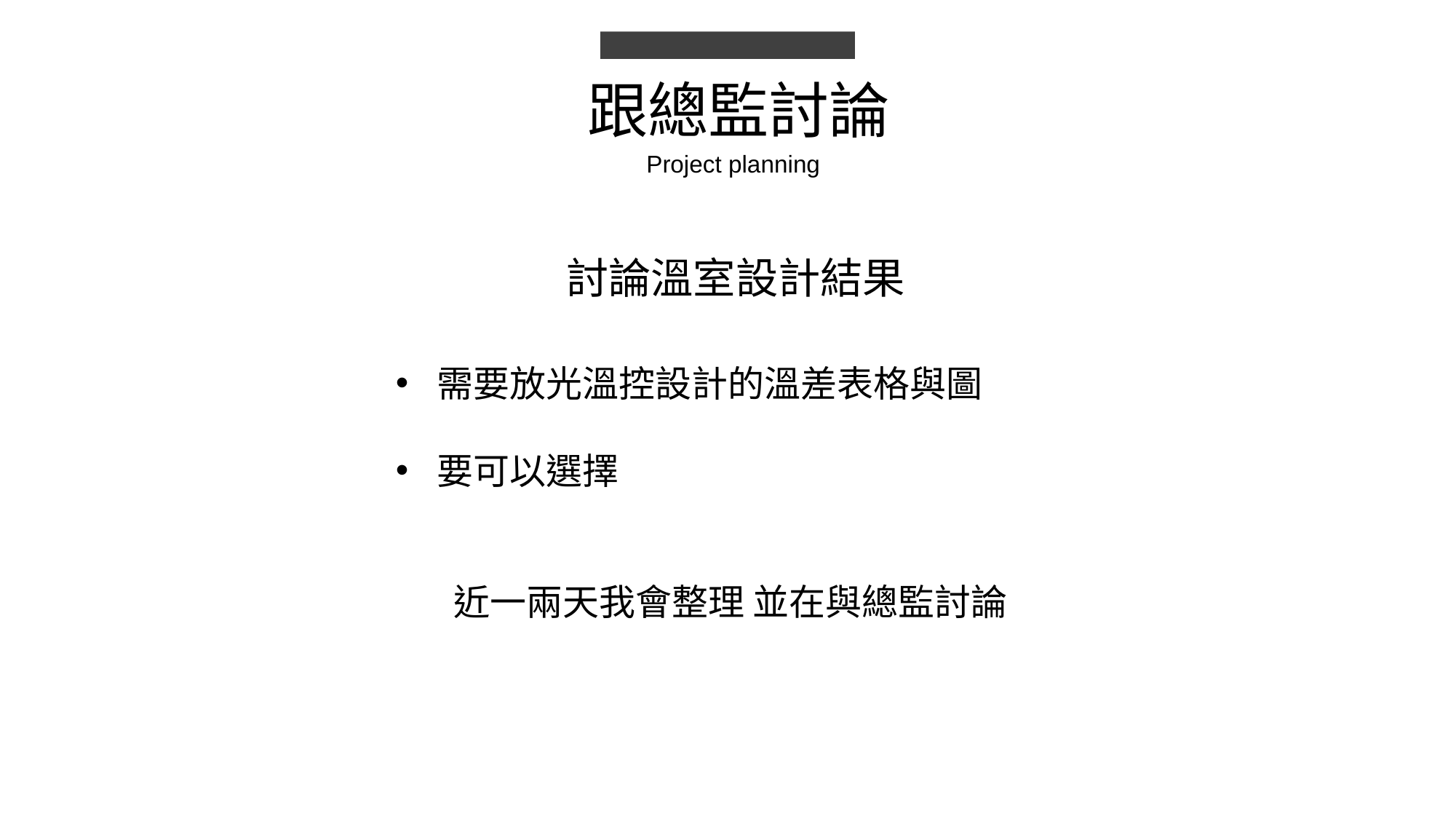

跟總監討論
Project planning
討論溫室設計結果
需要放光溫控設計的溫差表格與圖

要可以選擇

      近一兩天我會整理 並在與總監討論